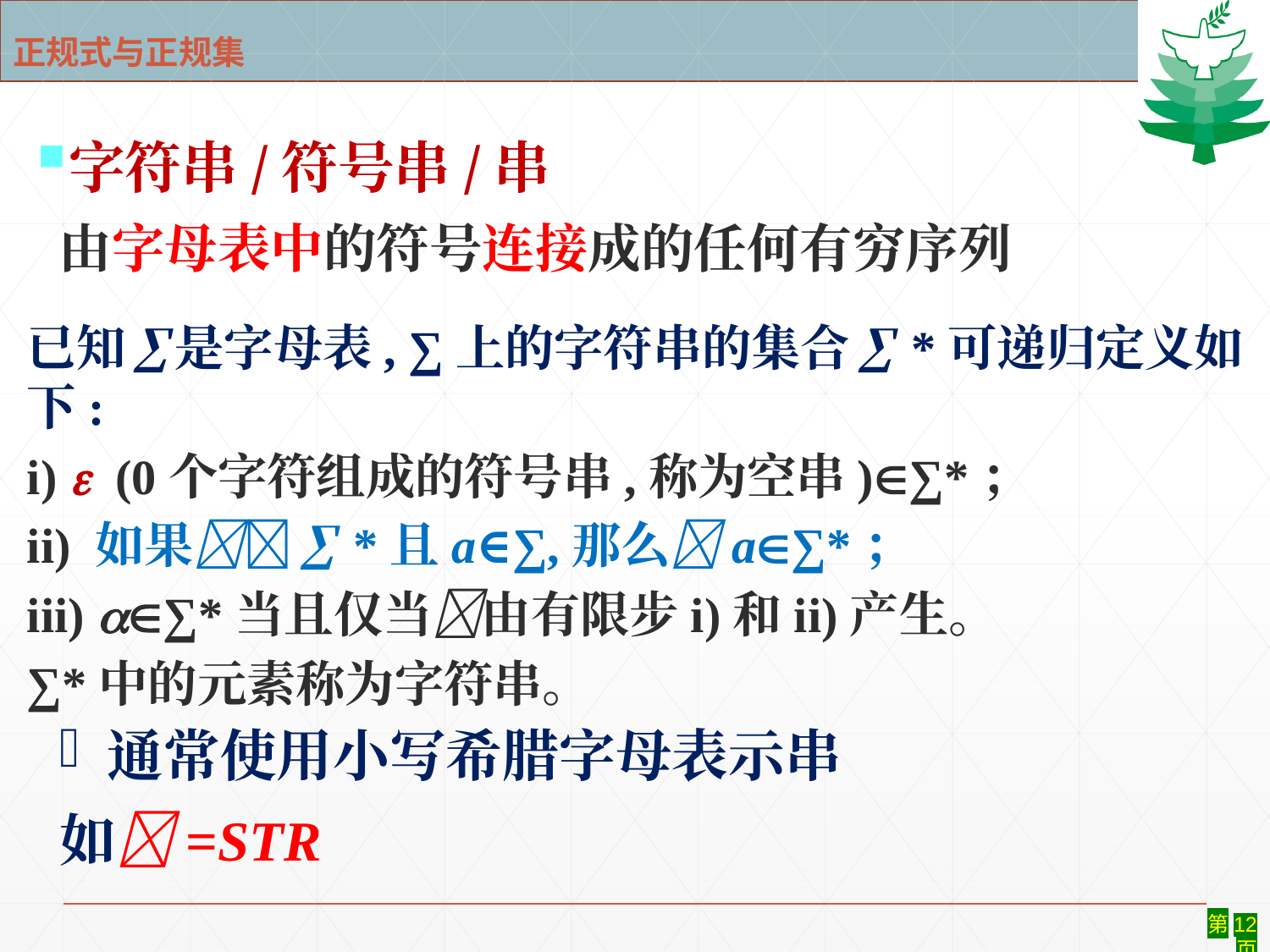

# 正规式与正规集
字符串/符号串/串
 由字母表中的符号连接成的任何有穷序列
已知∑是字母表, ∑上的字符串的集合∑*可递归定义如下:
i) ε  (0个字符组成的符号串,称为空串)∈∑*；
ii) 如果α∈∑*且a∈∑,那么αa∈∑*；
iii) α∈∑*当且仅当α由有限步i)和ii)产生。
∑*中的元素称为字符串。
通常使用小写希腊字母表示串
如α=STR